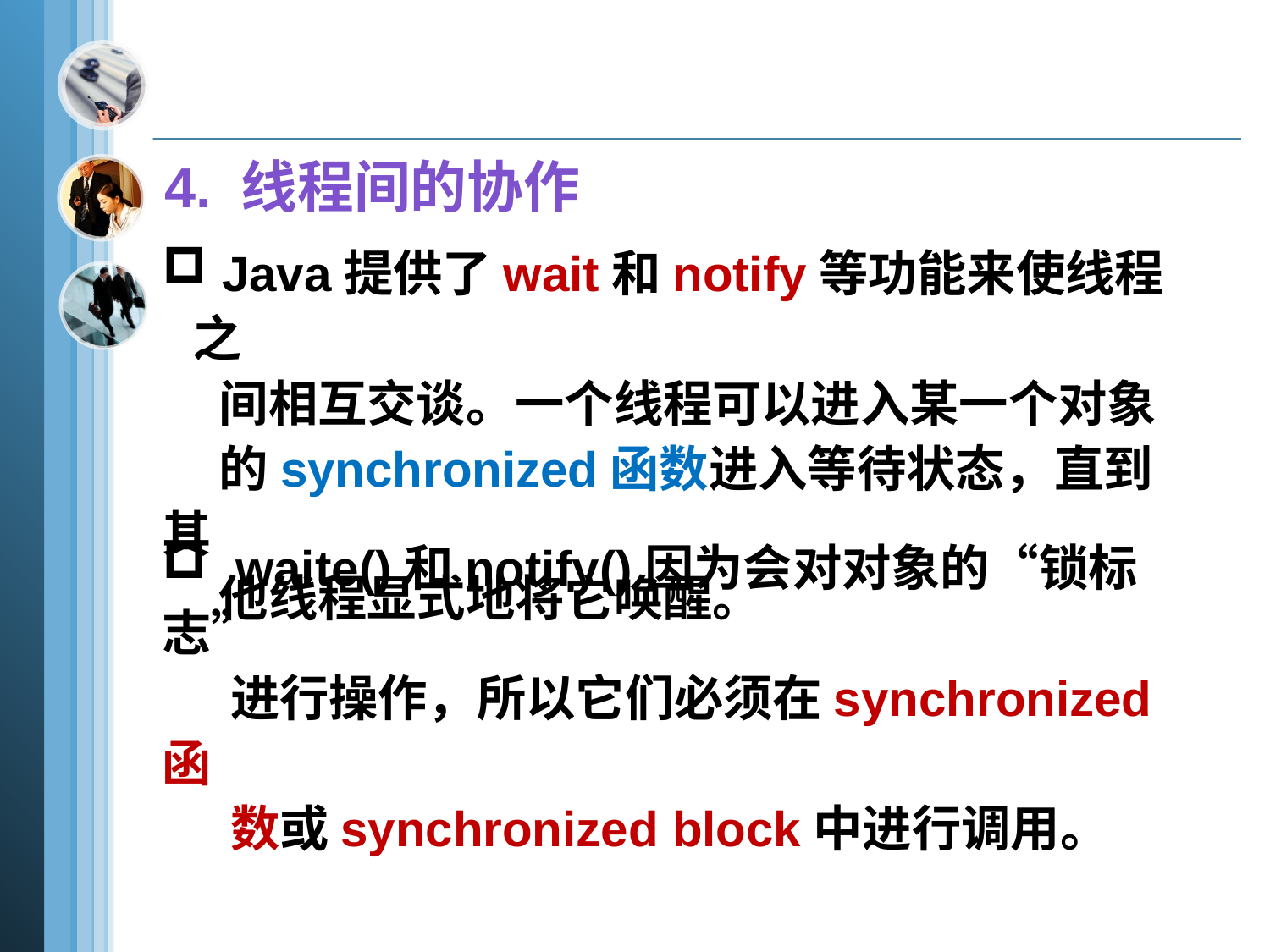

4. 线程间的协作
 Java提供了wait和notify等功能来使线程之
    间相互交谈。一个线程可以进入某一个对象
    的synchronized函数进入等待状态，直到其
    他线程显式地将它唤醒。
  waite()和notify()因为会对对象的“锁标志”
     进行操作，所以它们必须在synchronized函
     数或synchronized block中进行调用。